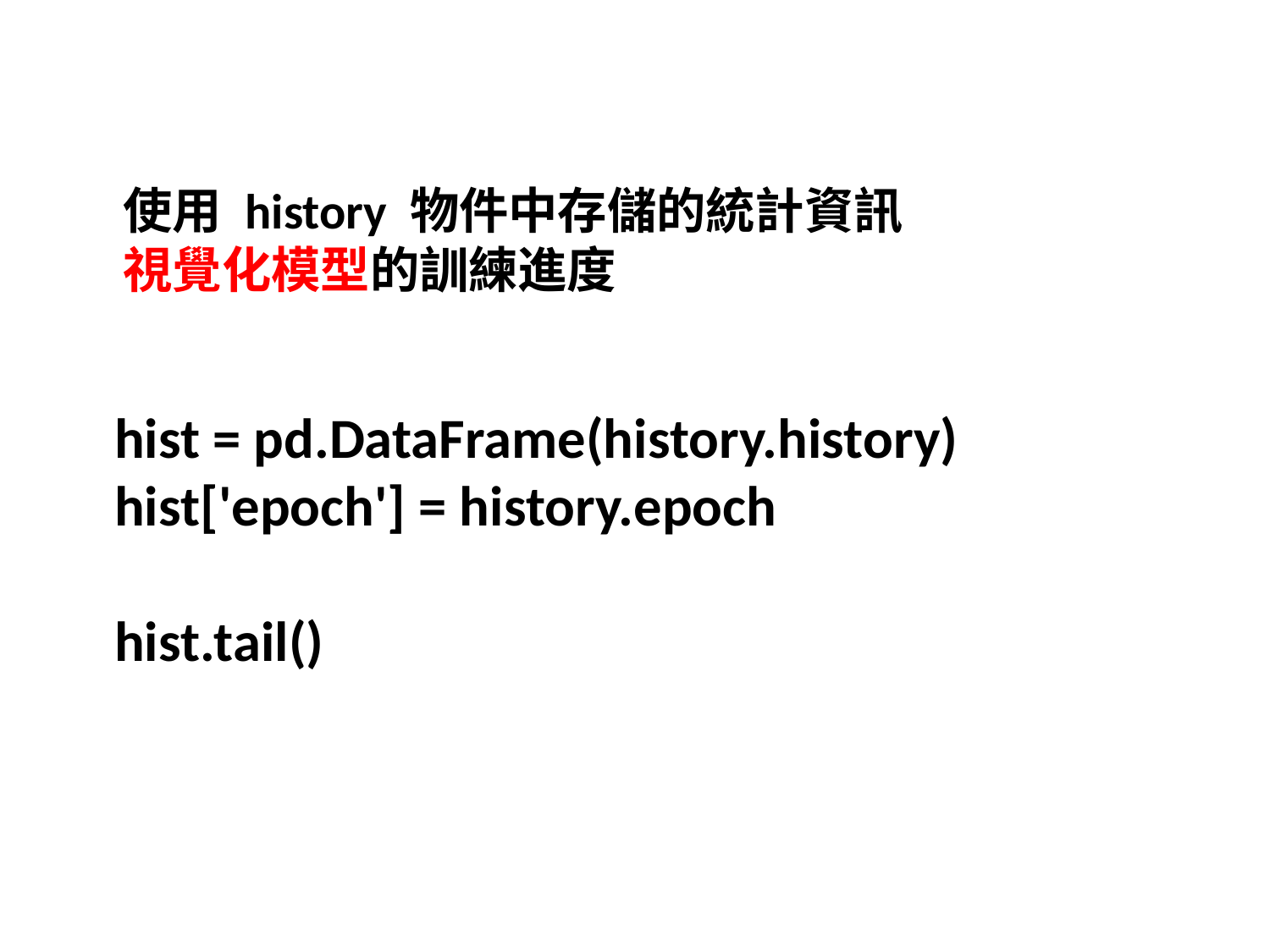

使用 history 物件中存儲的統計資訊視覺化模型的訓練進度
hist = pd.DataFrame(history.history)
hist['epoch'] = history.epoch

hist.tail()